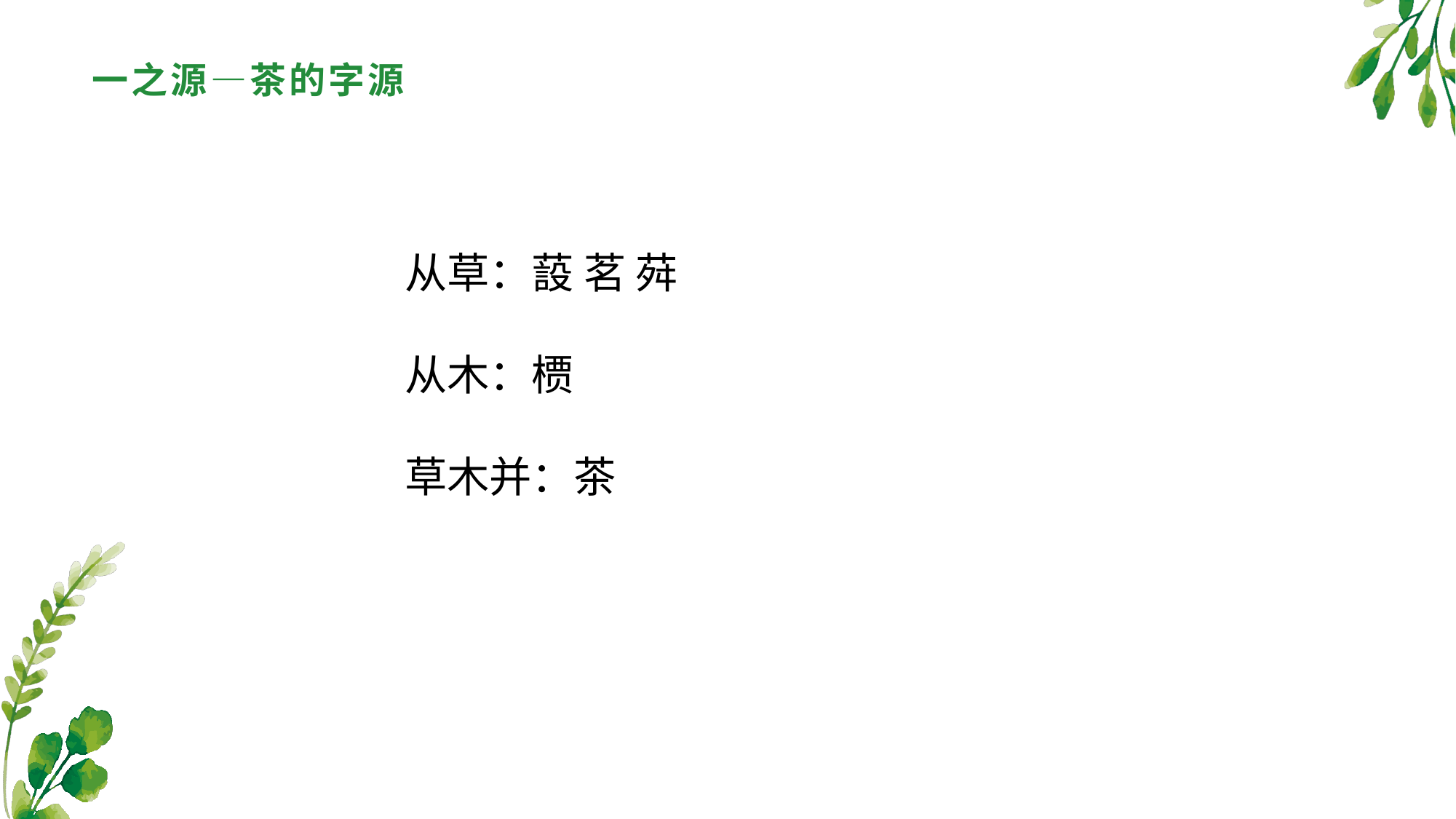

# 一之源—茶的字源
从草：蔎 茗 荈

从木：槚

草木并：茶